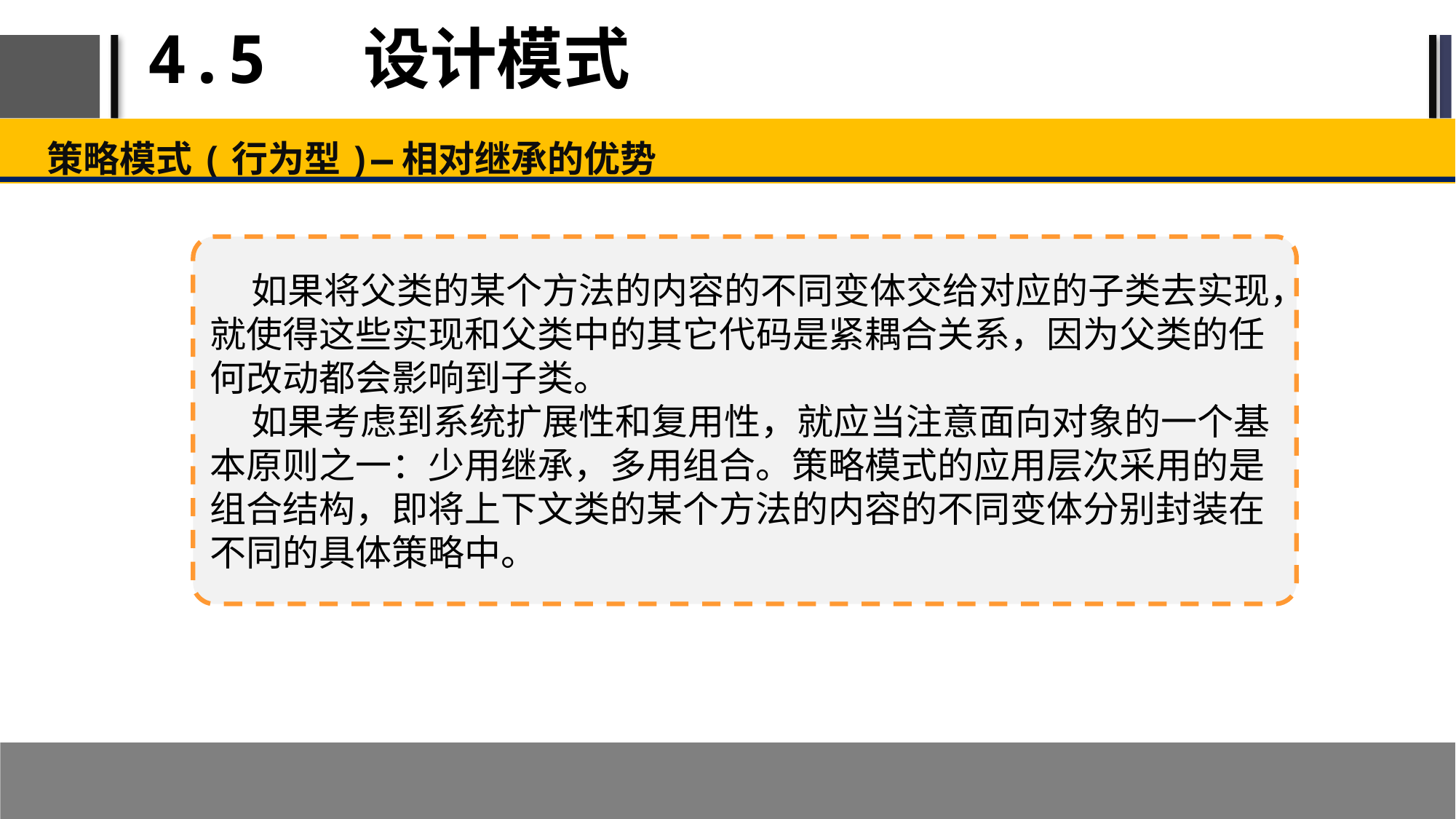

# 4.5  设计模式

策略模式(行为型)—相对继承的优势

    如果将父类的某个方法的内容的不同变体交给对应的子类去实现，就使得这些实现和父类中的其它代码是紧耦合关系，因为父类的任何改动都会影响到子类。
    如果考虑到系统扩展性和复用性，就应当注意面向对象的一个基本原则之一：少用继承，多用组合。策略模式的应用层次采用的是组合结构，即将上下文类的某个方法的内容的不同变体分别封装在不同的具体策略中。